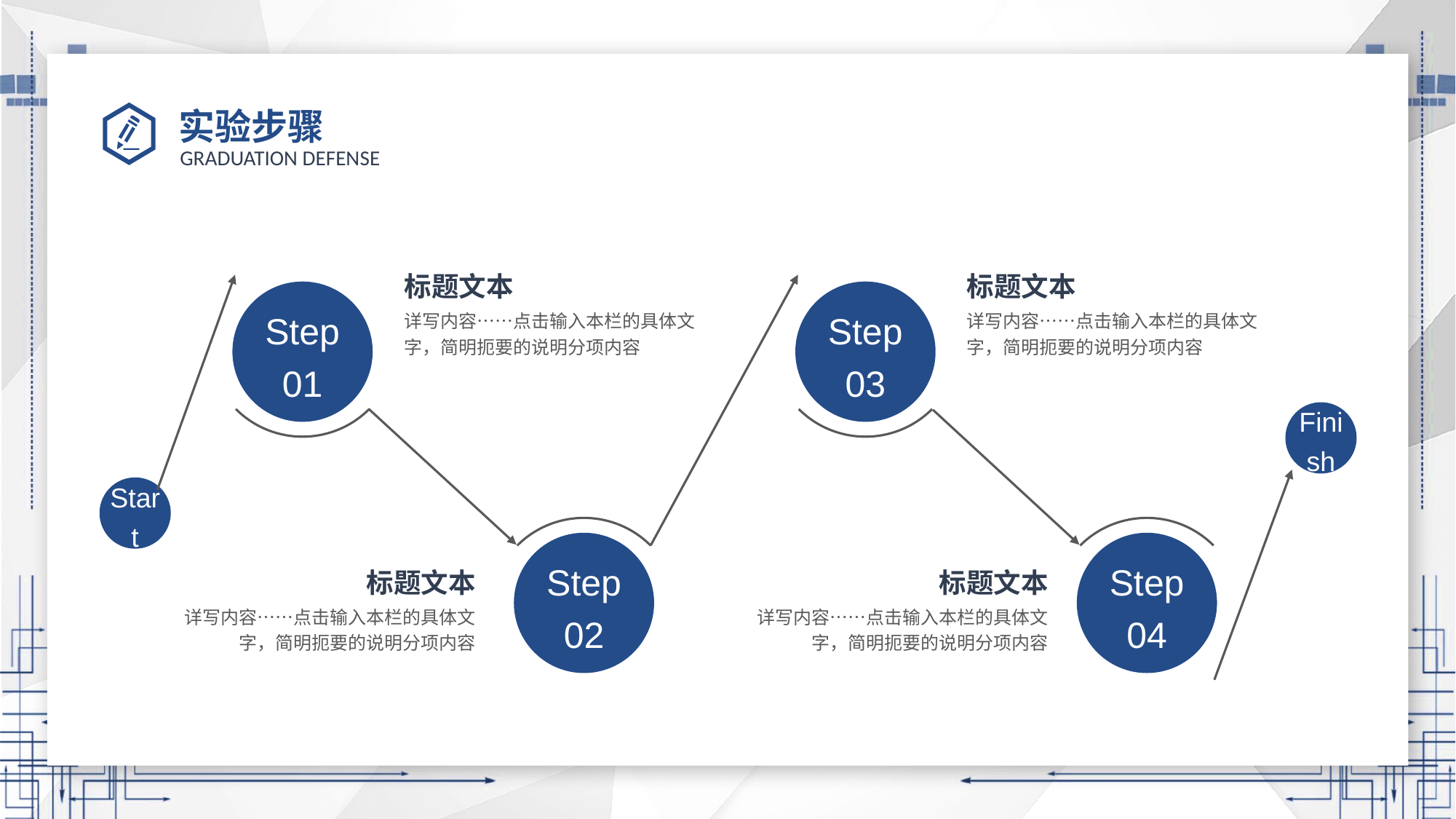

# 实验步骤

标题文本
标题文本
Step 01
Step 03
详写内容……点击输入本栏的具体文字，简明扼要的说明分项内容
详写内容……点击输入本栏的具体文字，简明扼要的说明分项内容
Finish
Start

Step 02
Step 04
标题文本
标题文本
详写内容……点击输入本栏的具体文字，简明扼要的说明分项内容
详写内容……点击输入本栏的具体文字，简明扼要的说明分项内容